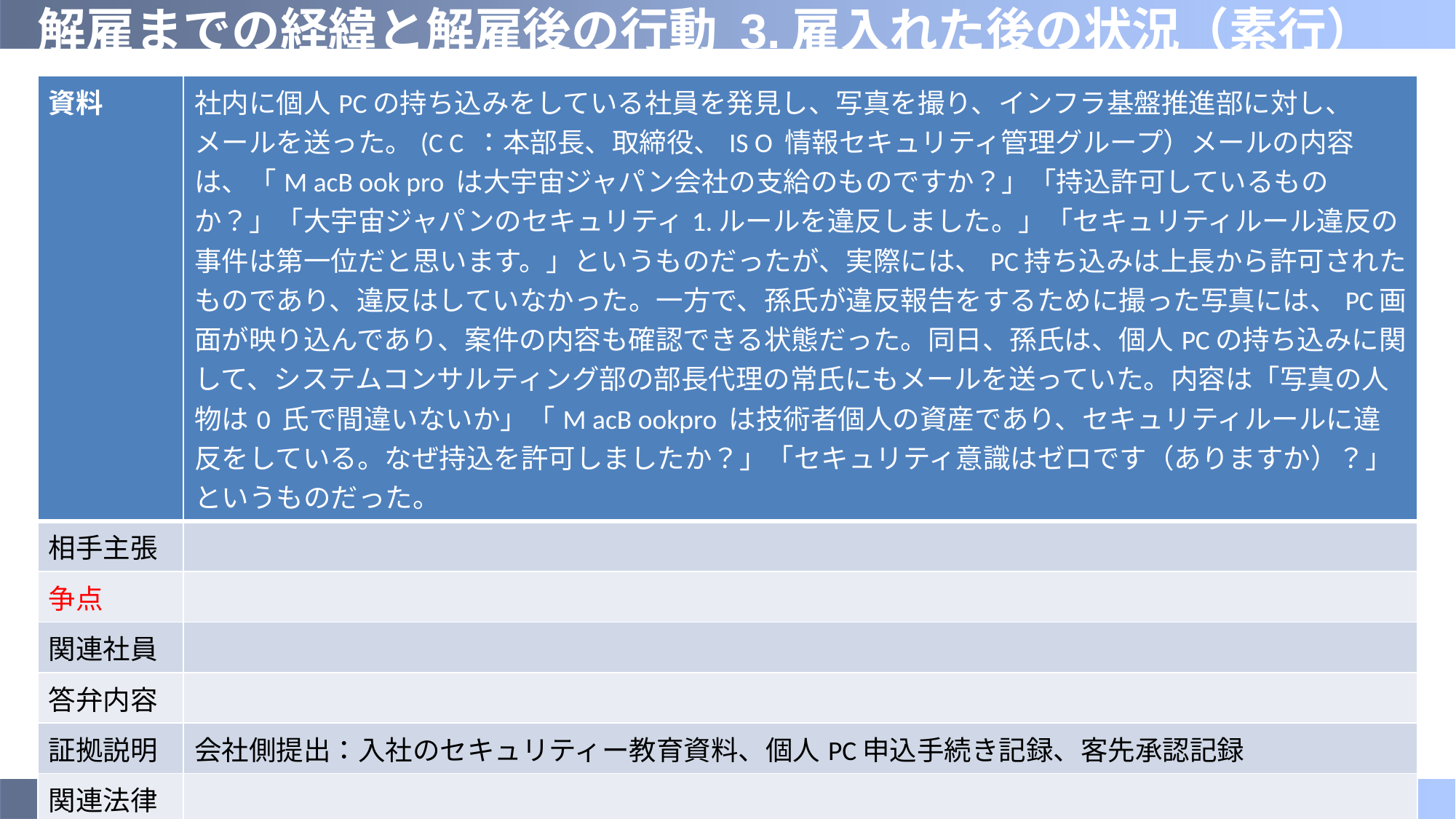

# 解雇までの経緯と解雇後の行動 3.雇入れた後の状況（素行）
| 資料 | 社内に個人PCの持ち込みをしている社員を発見し、写真を撮り、インフラ基盤推進部に対し、メールを送った。(C C ：本部長、取締役、IS O 情報セキュリティ管理グループ）メールの内容は、「M acB ook pro は大宇宙ジャパン会社の支給のものですか？」「持込許可しているものか？」「大宇宙ジャパンのセキュリティ1.ルールを違反しました。」「セキュリティルール違反の事件は第一位だと思います。」というものだったが、実際には、PC持ち込みは上長から許可されたものであり、違反はしていなかった。一方で、孫氏が違反報告をするために撮った写真には、PC画面が映り込んであり、案件の内容も確認できる状態だった。同日、孫氏は、個人PCの持ち込みに関して、システムコンサルティング部の部長代理の常氏にもメールを送っていた。内容は「写真の人物は0 氏で間違いないか」「M acB ookpro は技術者個人の資産であり、セキュリティルールに違反をしている。なぜ持込を許可しましたか？」「セキュリティ意識はゼロです（ありますか）？」というものだった。 |
| --- | --- |
| 相手主張 |  |
| 争点 |  |
| 関連社員 |  |
| 答弁内容 |  |
| 証拠説明 | 会社側提出：入社のセキュリティー教育資料、個人PC申込手続き記録、客先承認記録 |
| 関連法律 |  |